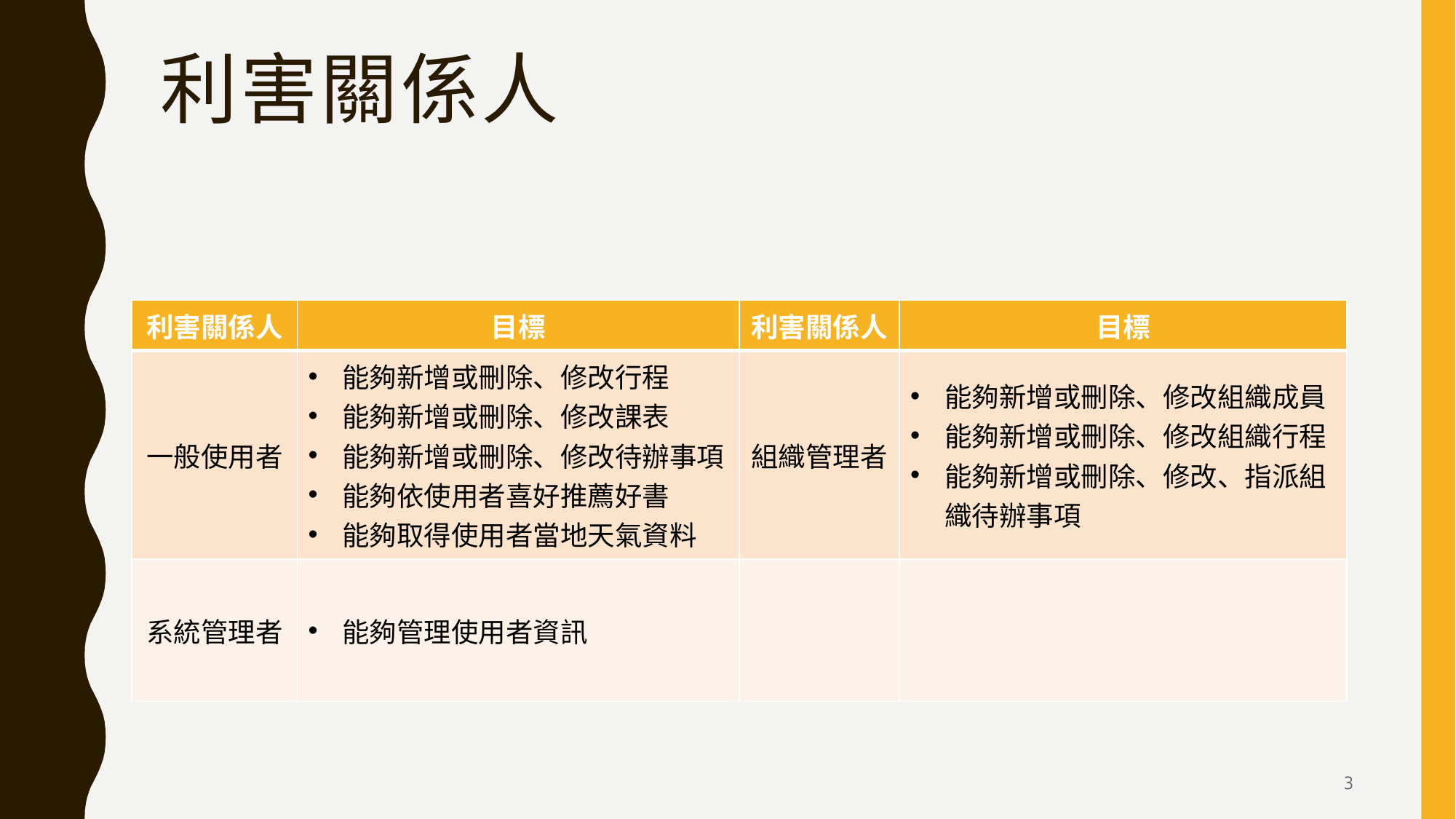

# 利害關係人
| 利害關係人 | 目標 | 利害關係人 | 目標 |
| --- | --- | --- | --- |
| 一般使用者 | 能夠新增或刪除、修改行程 能夠新增或刪除、修改課表 能夠新增或刪除、修改待辦事項 能夠依使用者喜好推薦好書 能夠取得使用者當地天氣資料 | 組織管理者 | 能夠新增或刪除、修改組織成員 能夠新增或刪除、修改組織行程 能夠新增或刪除、修改、指派組織待辦事項 |
| 系統管理者 | 能夠管理使用者資訊 |  |  |
3